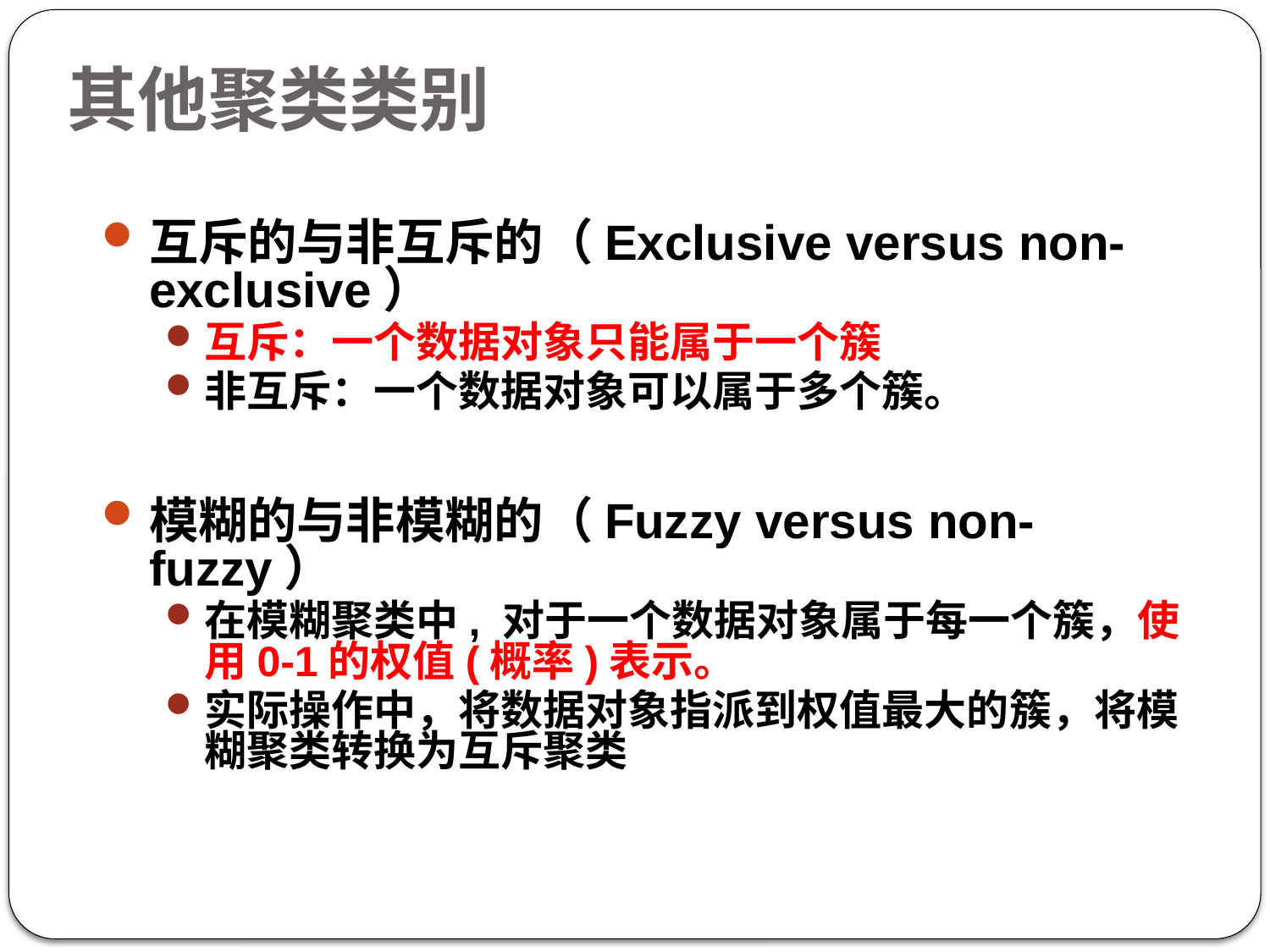

# 其他聚类类别
互斥的与非互斥的（Exclusive versus non-exclusive）
互斥：一个数据对象只能属于一个簇
非互斥：一个数据对象可以属于多个簇。

模糊的与非模糊的（Fuzzy versus non-fuzzy）
在模糊聚类中, 对于一个数据对象属于每一个簇，使用0-1的权值(概率)表示。
实际操作中，将数据对象指派到权值最大的簇，将模糊聚类转换为互斥聚类